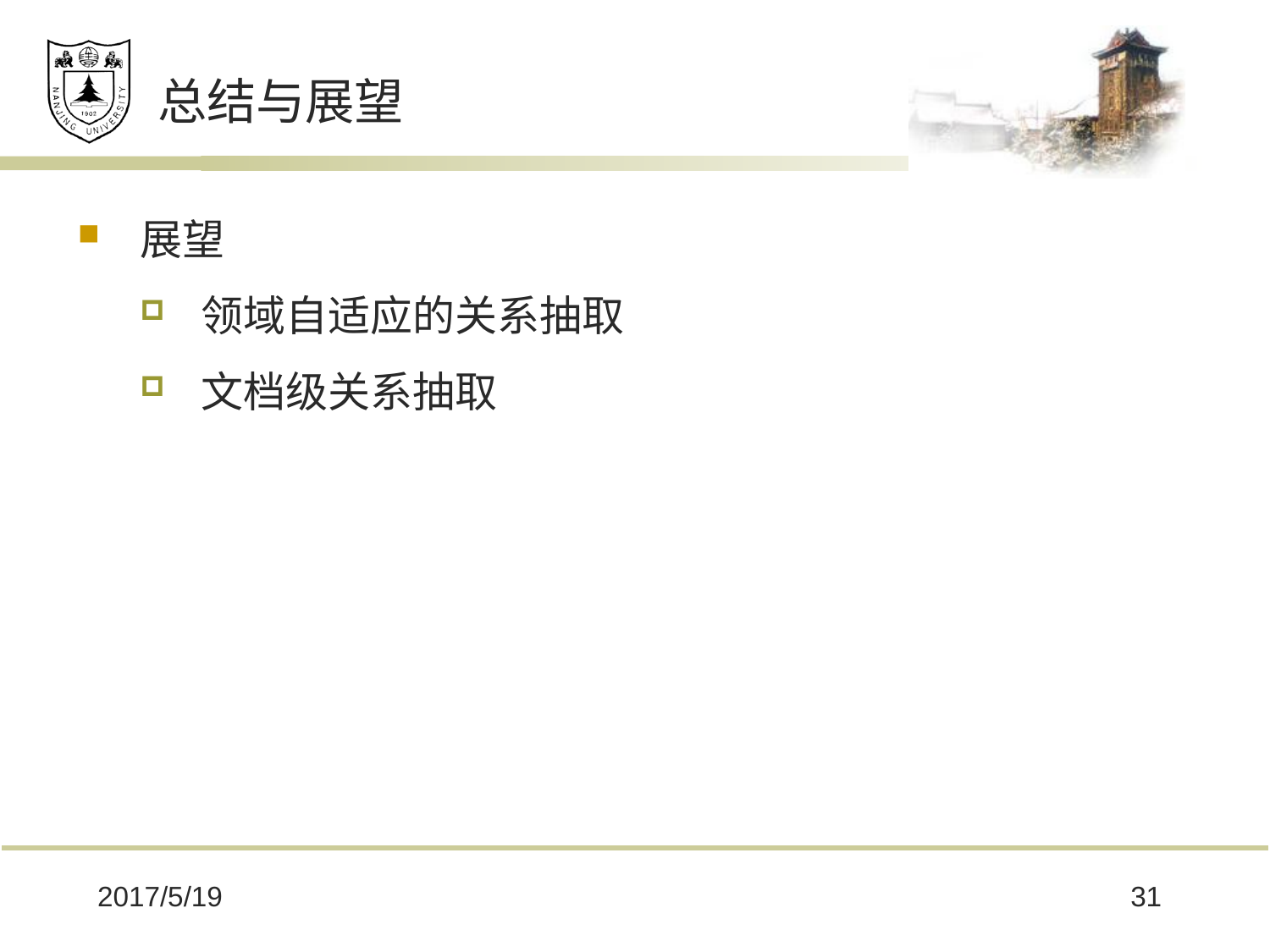

# 总结与展望
展望
领域自适应的关系抽取
文档级关系抽取
2017/5/19
31